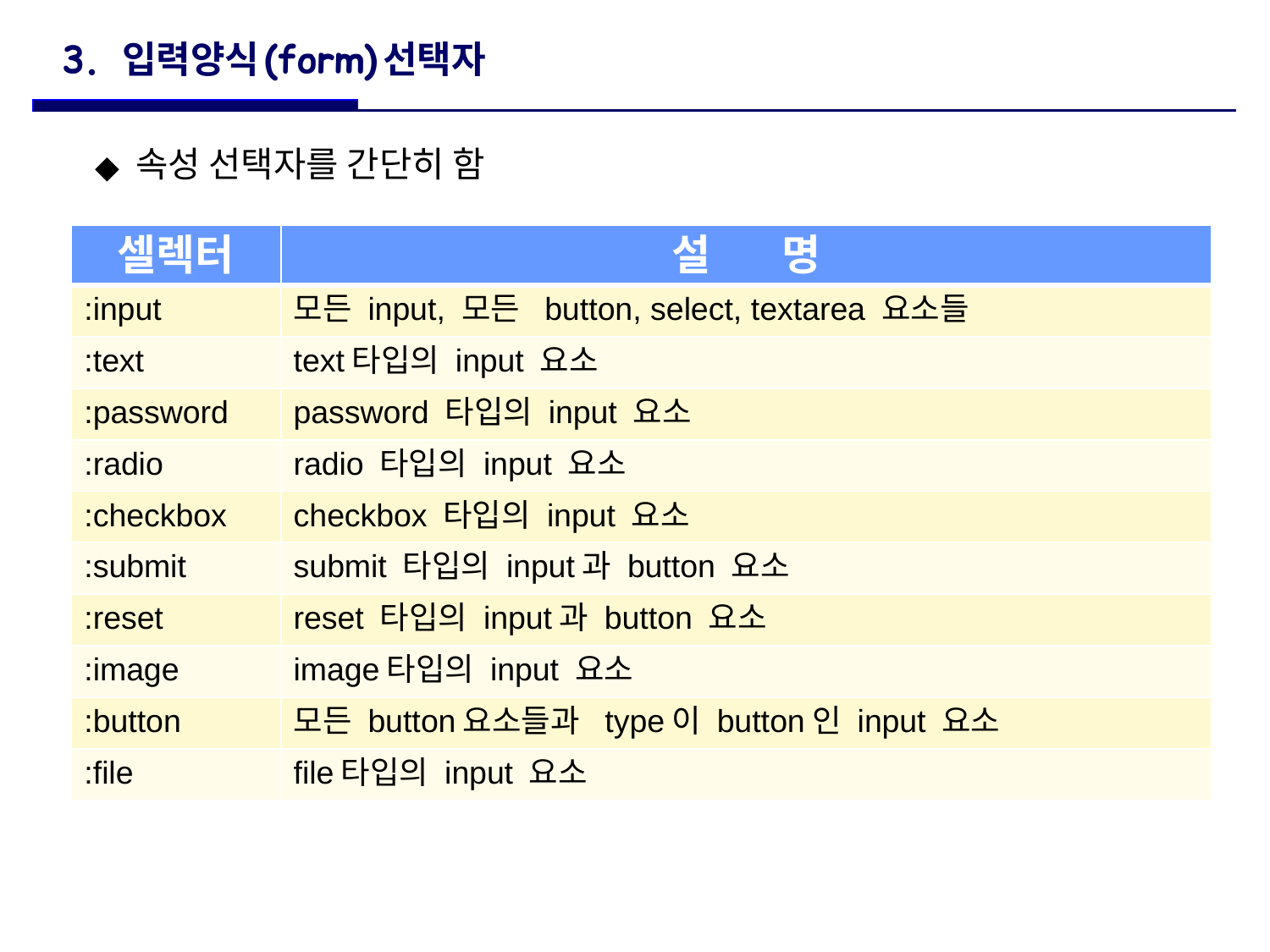

# 3. 입력양식(form)선택자
 속성 선택자를 간단히 함
| 셀렉터 | 설 명 |
| --- | --- |
| :input | 모든 input, 모든 button, select, textarea 요소들 |
| :text | text타입의 input 요소 |
| :password | password 타입의 input 요소 |
| :radio | radio 타입의 input 요소 |
| :checkbox | checkbox 타입의 input 요소 |
| :submit | submit 타입의 input과 button 요소 |
| :reset | reset 타입의 input과 button 요소 |
| :image | image타입의 input 요소 |
| :button | 모든 button요소들과 type이 button인 input 요소 |
| :file | file타입의 input 요소 |